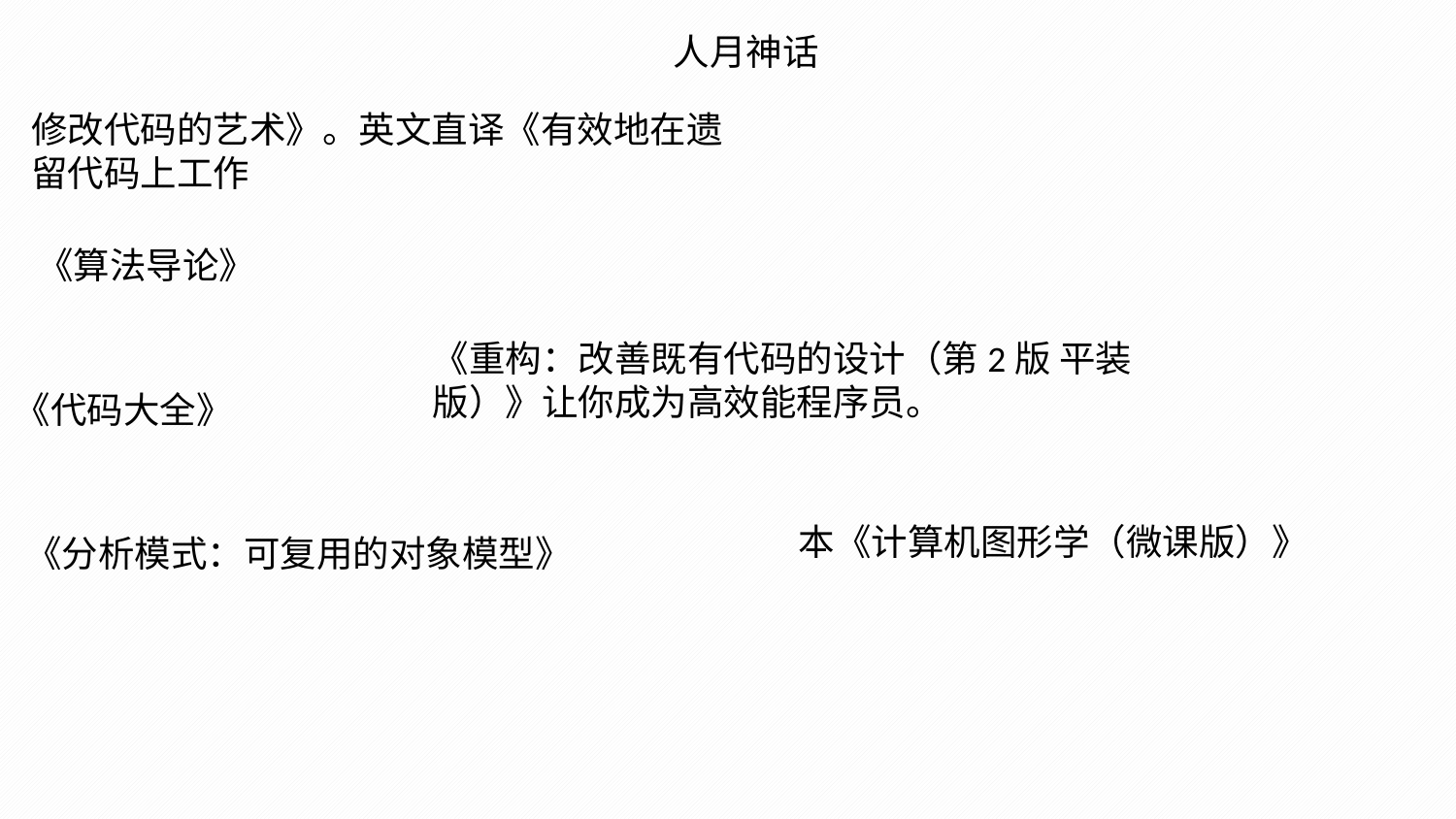

人月神话
修改代码的艺术》。英文直译《有效地在遗留代码上工作
《算法导论》
《重构：改善既有代码的设计（第2版 平装版）》让你成为高效能程序员。
《代码大全》
本《计算机图形学（微课版）》
《分析模式：可复用的对象模型》